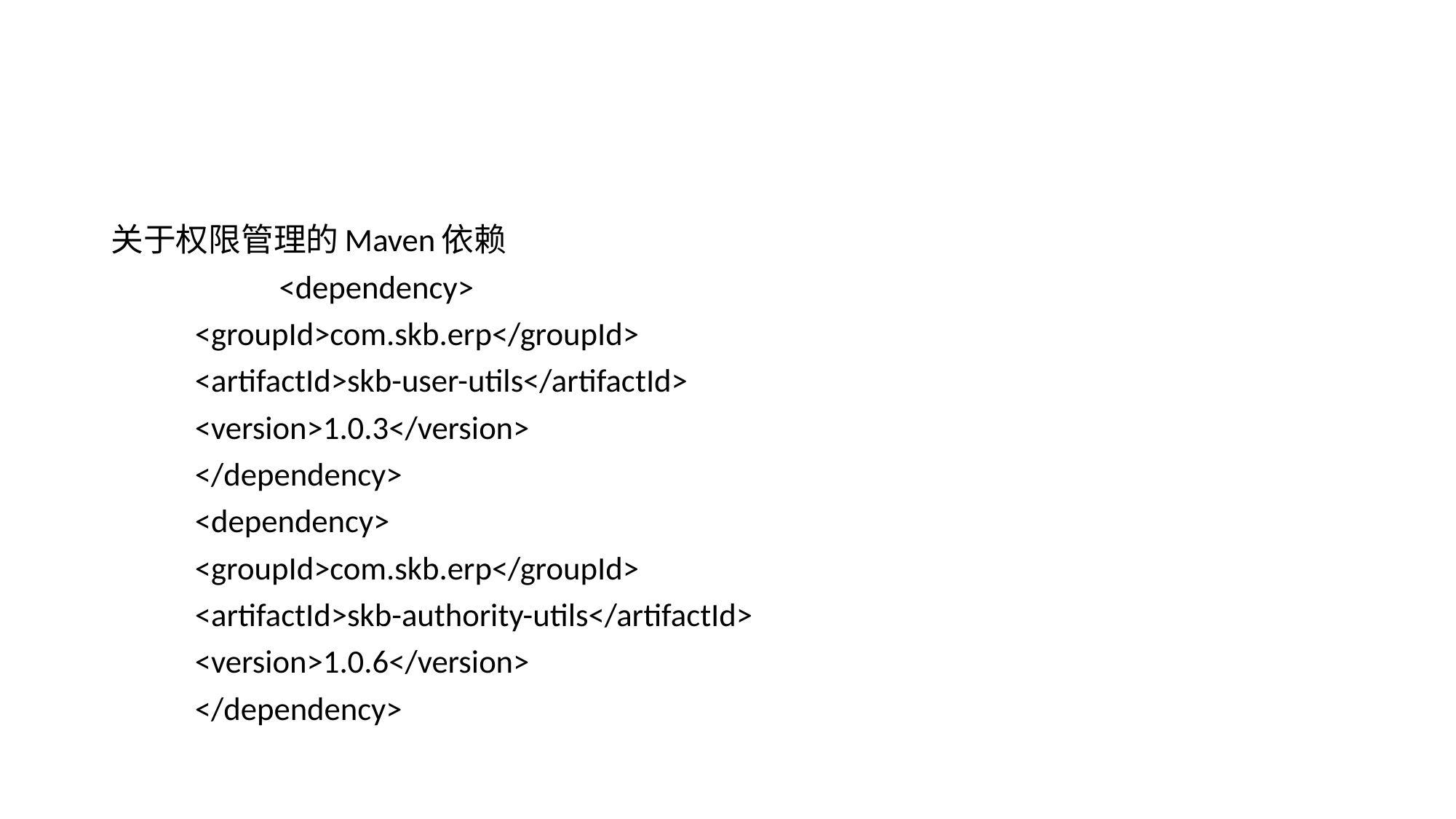

#
关于权限管理的Maven依赖
                    	<dependency>
			<groupId>com.skb.erp</groupId>
			<artifactId>skb-user-utils</artifactId>
			<version>1.0.3</version>
		</dependency>
		<dependency>
			<groupId>com.skb.erp</groupId>
			<artifactId>skb-authority-utils</artifactId>
			<version>1.0.6</version>
		</dependency>